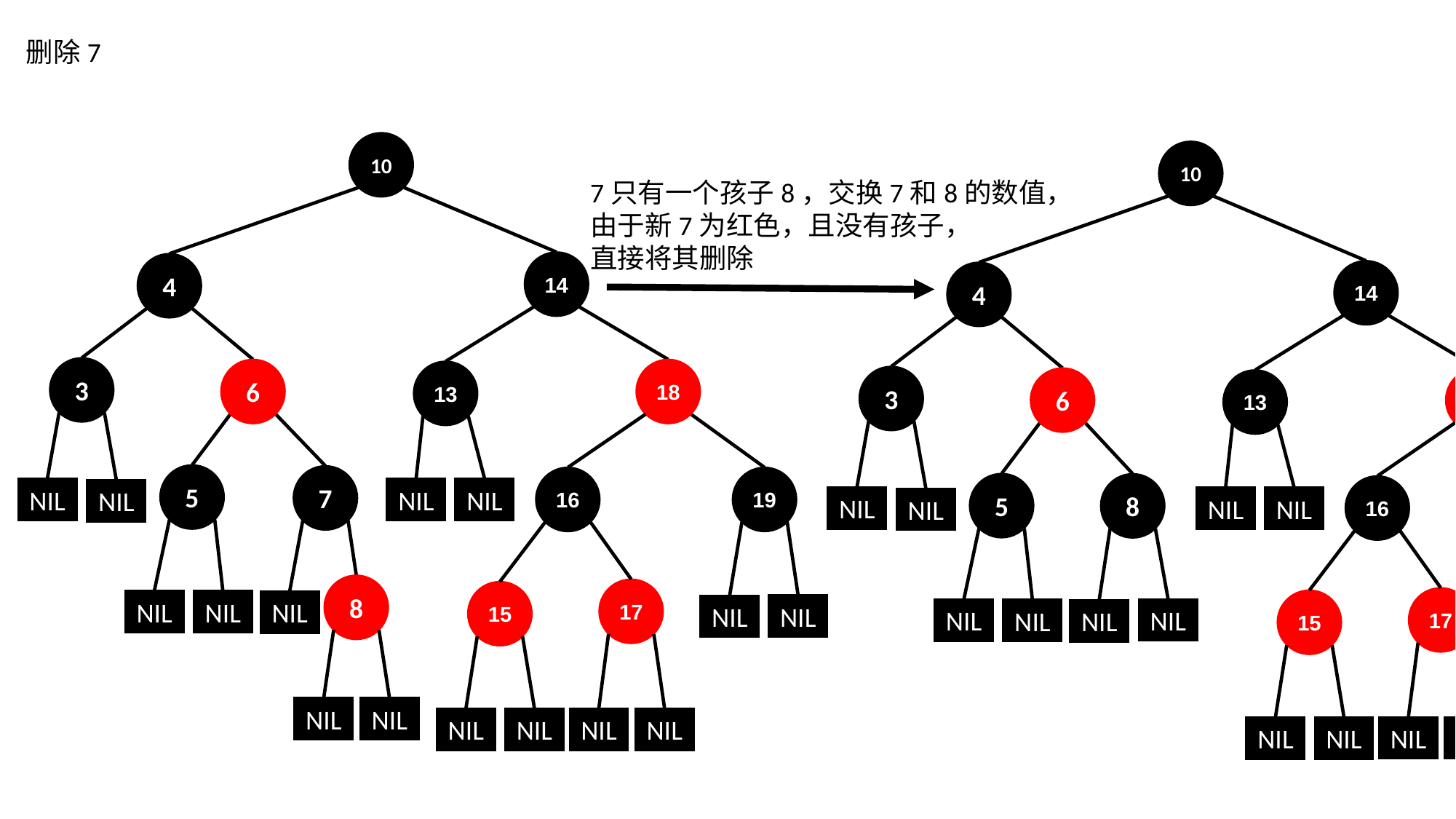

删除7
10
10
7只有一个孩子8，交换7和8的数值，
由于新7为红色，且没有孩子，
直接将其删除
14
4
14
4
3
6
18
13
3
6
18
13
5
7
16
19
5
8
16
19
NIL
NIL
NIL
NIL
NIL
NIL
NIL
NIL
8
17
15
17
15
NIL
NIL
NIL
NIL
NIL
NIL
NIL
NIL
NIL
NIL
NIL
NIL
NIL
NIL
NIL
NIL
NIL
NIL
NIL
NIL
NIL